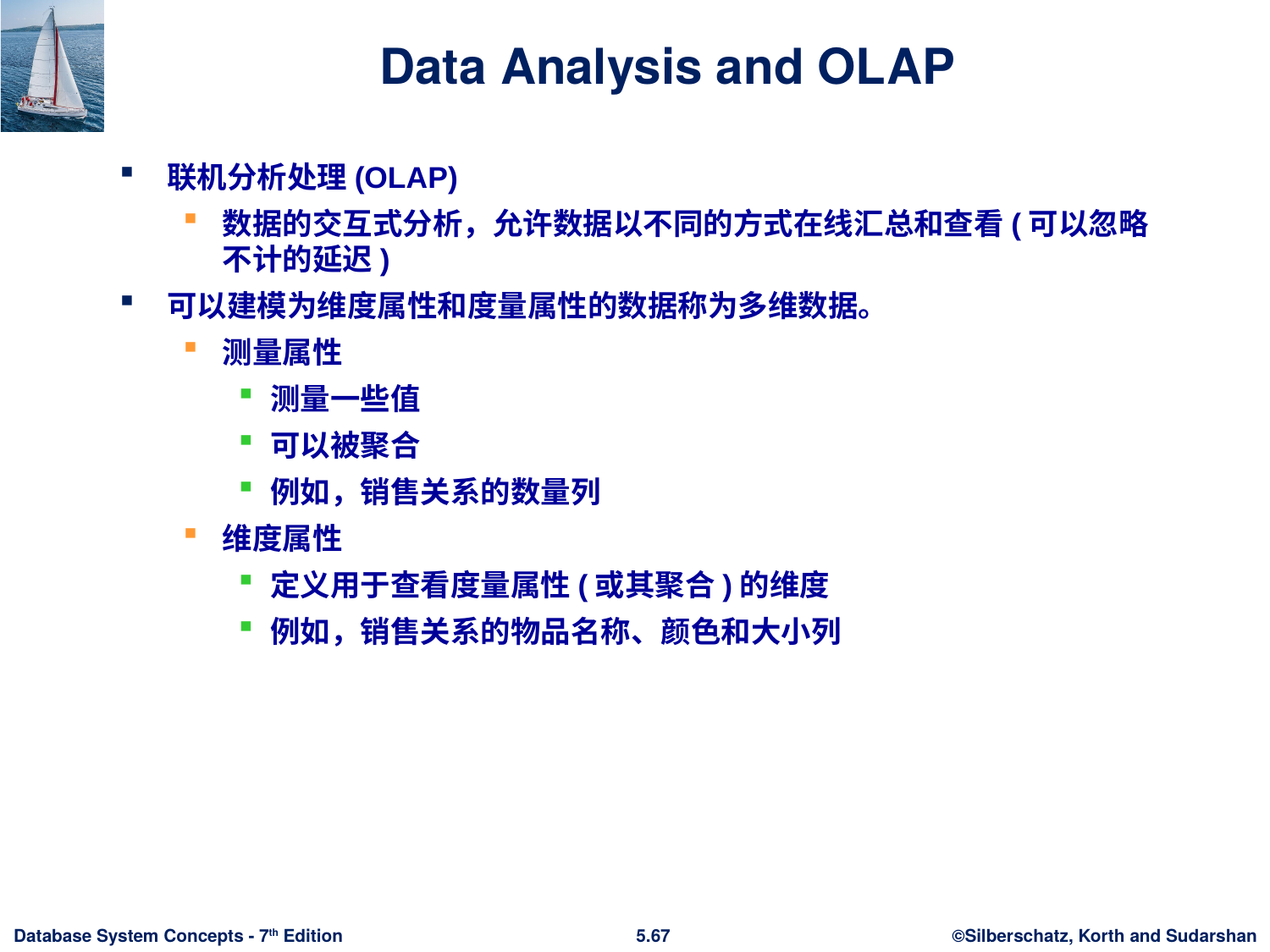

# Data Analysis and OLAP
联机分析处理(OLAP)
数据的交互式分析，允许数据以不同的方式在线汇总和查看(可以忽略不计的延迟)
可以建模为维度属性和度量属性的数据称为多维数据。
测量属性
测量一些值
可以被聚合
例如，销售关系的数量列
维度属性
定义用于查看度量属性(或其聚合)的维度
例如，销售关系的物品名称、颜色和大小列